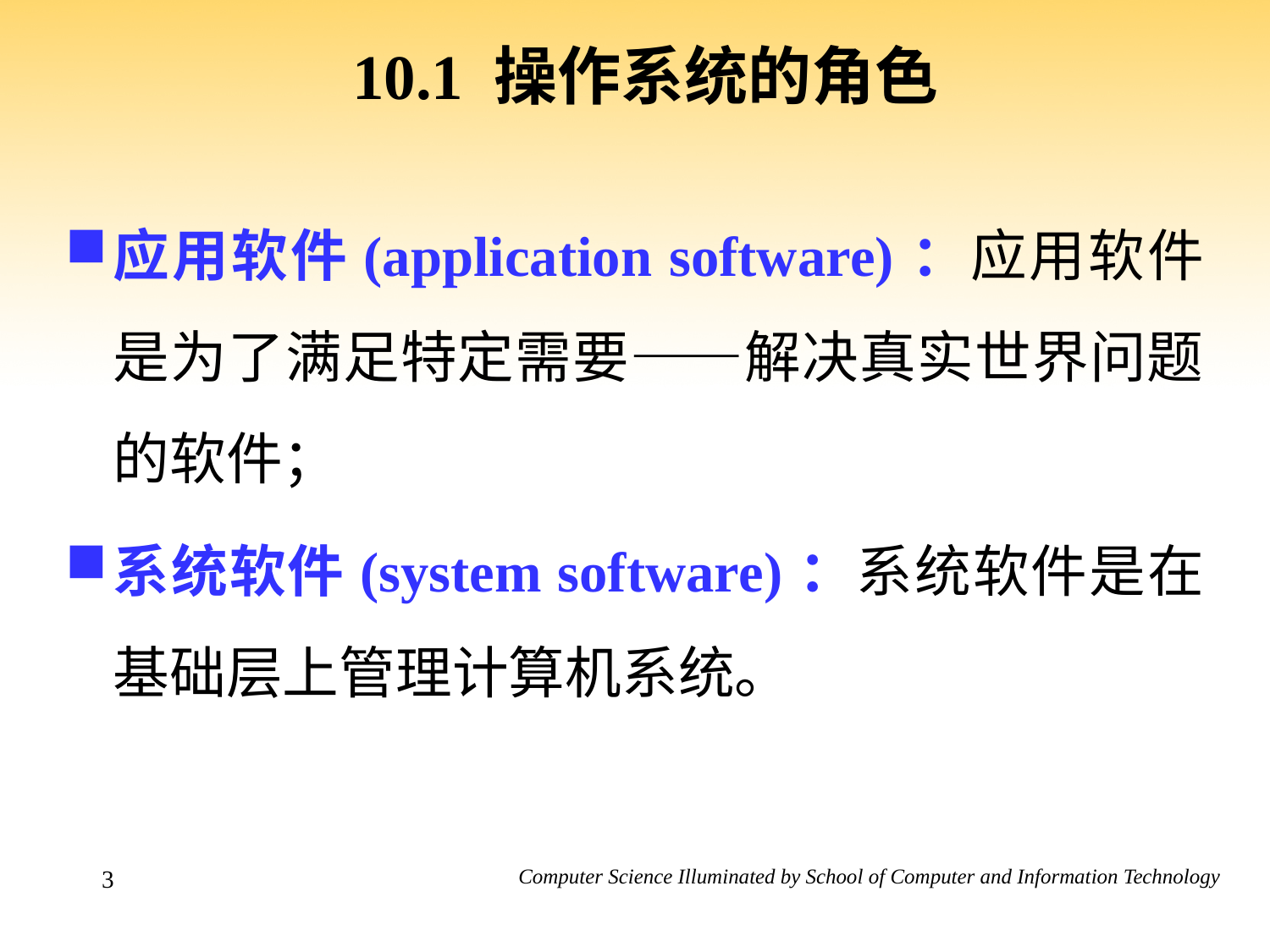

# 10.1 操作系统的角色
应用软件(application software)：应用软件是为了满足特定需要——解决真实世界问题的软件；
系统软件(system software)：系统软件是在基础层上管理计算机系统。

3